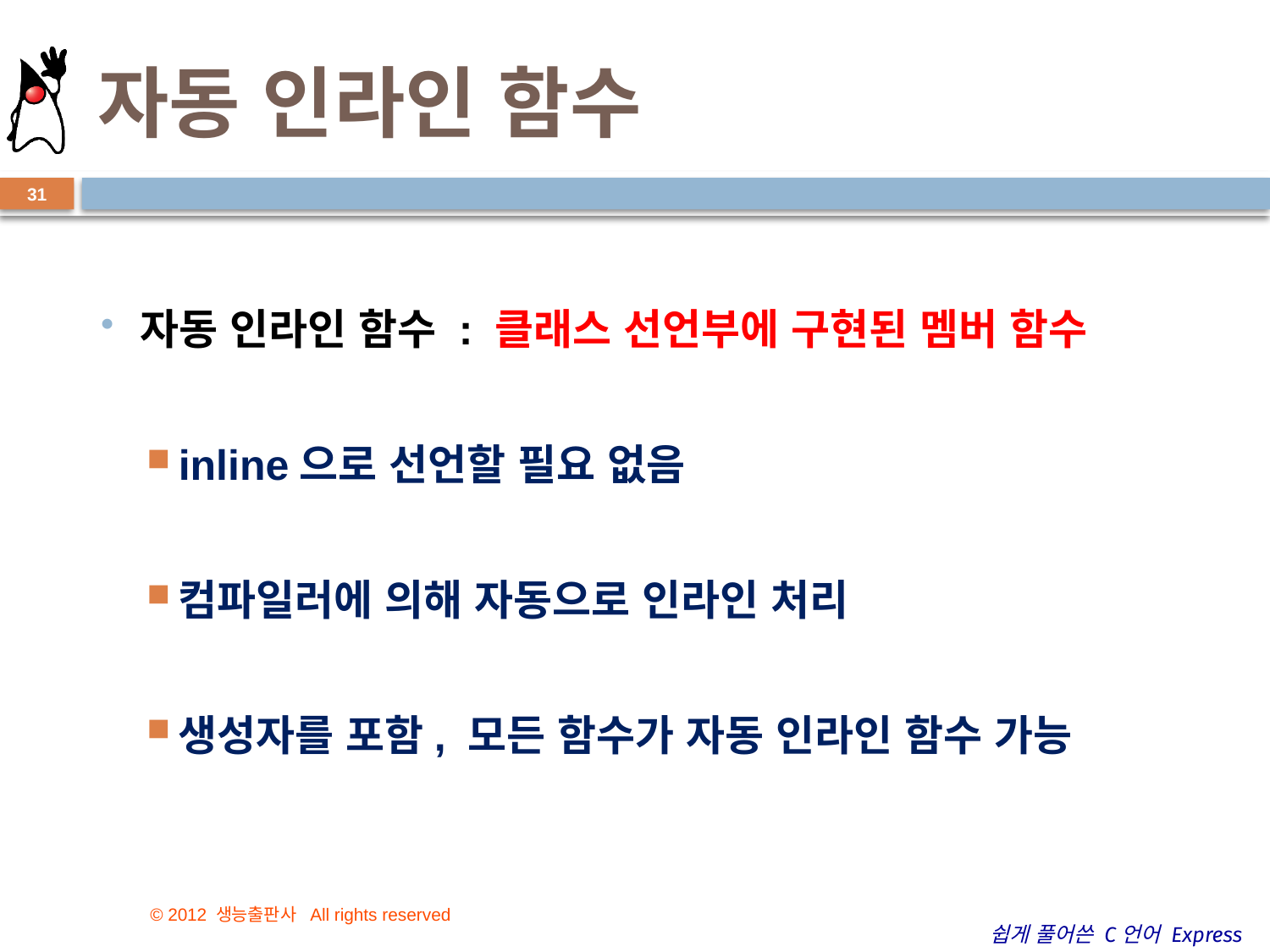

# 자동 인라인 함수
31
자동 인라인 함수 : 클래스 선언부에 구현된 멤버 함수

inline으로 선언할 필요 없음

컴파일러에 의해 자동으로 인라인 처리

생성자를 포함, 모든 함수가 자동 인라인 함수 가능